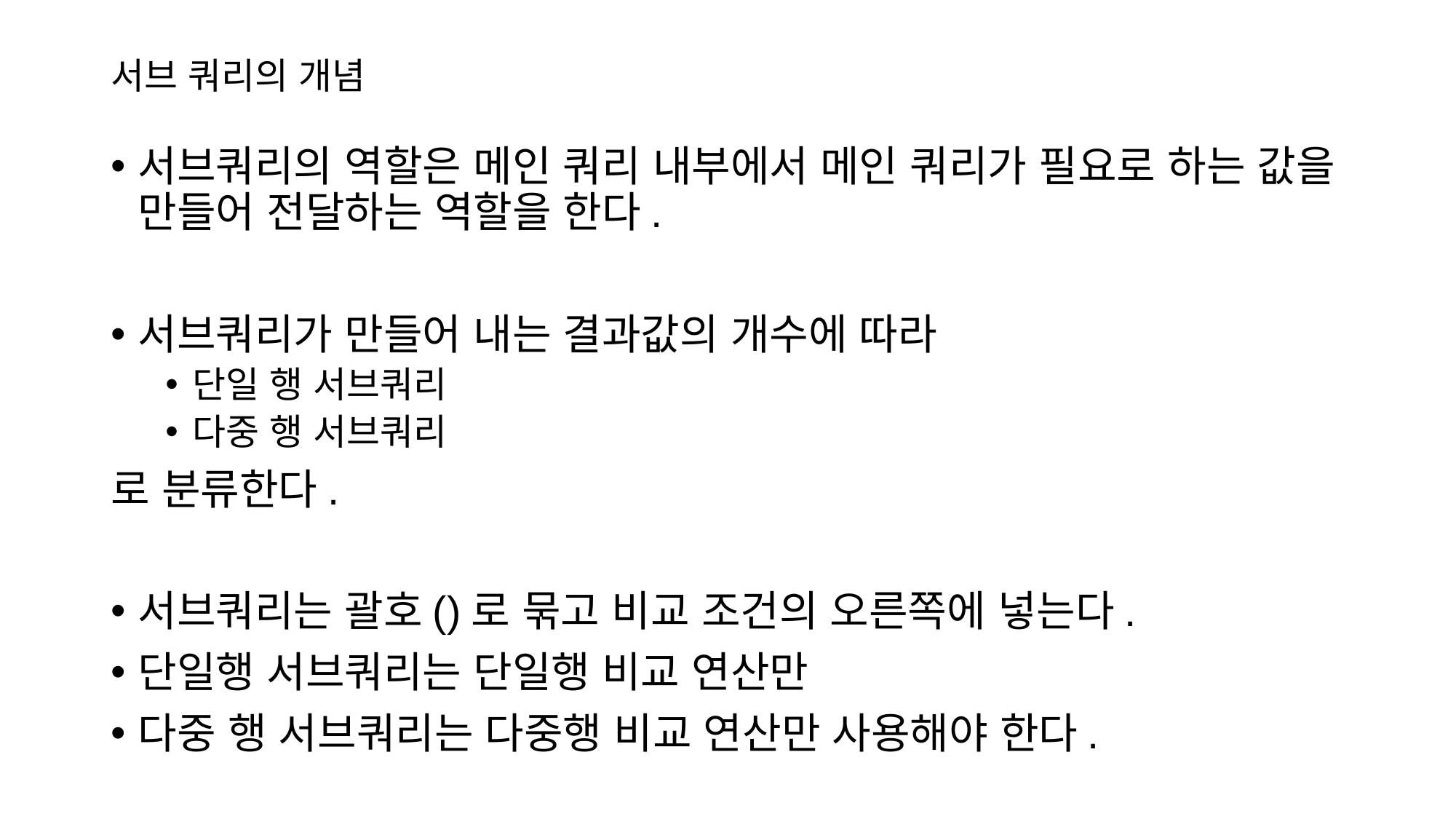

# 서브 쿼리의 개념
서브쿼리의 역할은 메인 쿼리 내부에서 메인 쿼리가 필요로 하는 값을 만들어 전달하는 역할을 한다.

서브쿼리가 만들어 내는 결과값의 개수에 따라
단일 행 서브쿼리
다중 행 서브쿼리
로 분류한다.

서브쿼리는 괄호()로 묶고 비교 조건의 오른쪽에 넣는다.
단일행 서브쿼리는 단일행 비교 연산만
다중 행 서브쿼리는 다중행 비교 연산만 사용해야 한다.